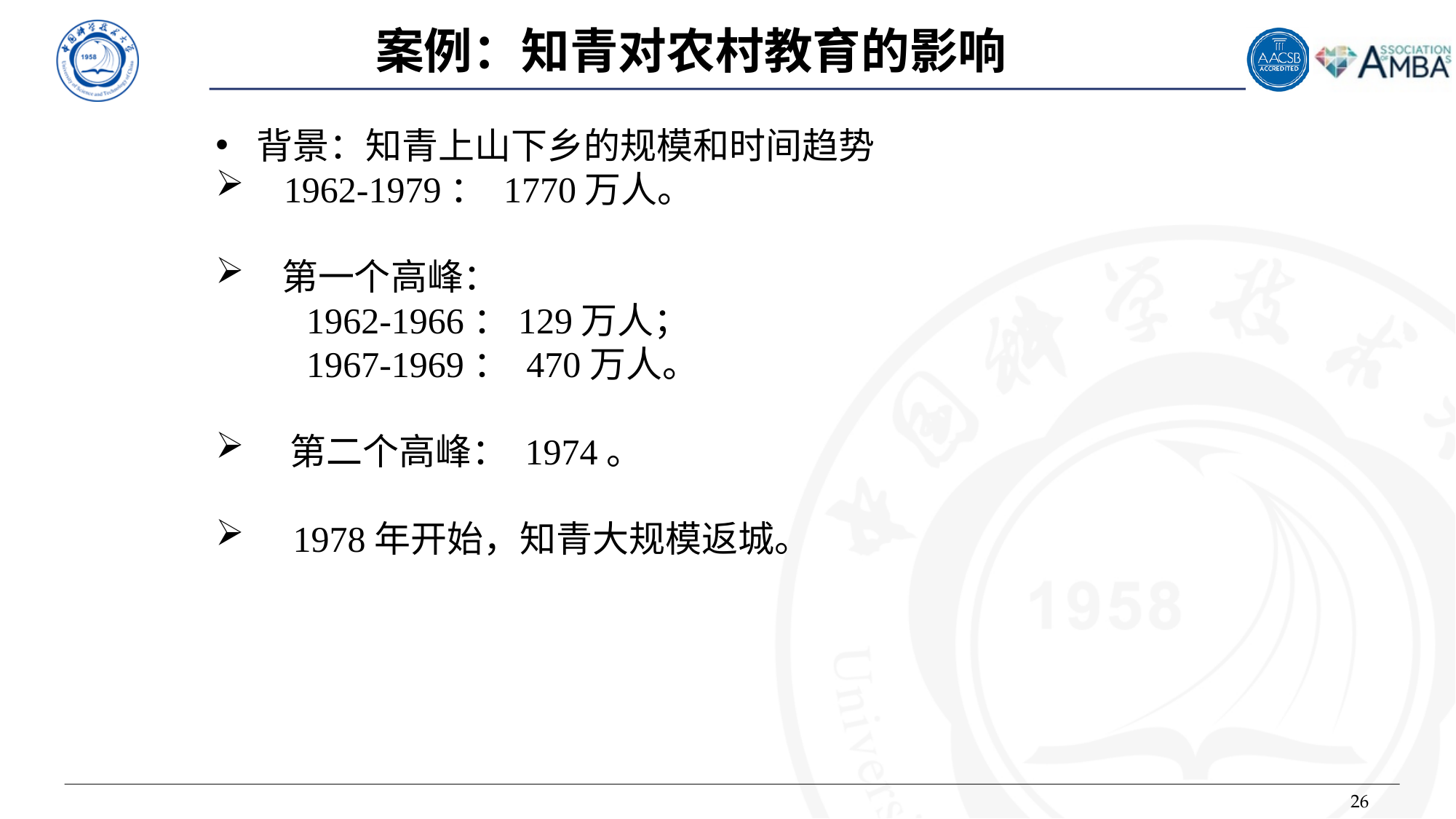

案例：知青对农村教育的影响
背景：知青上山下乡的规模和时间趋势
   1962-1979： 1770万人。

  第一个高峰：
          1962-1966：129万人；
          1967-1969： 470万人。

   第二个高峰： 1974。

    1978年开始，知青大规模返城。